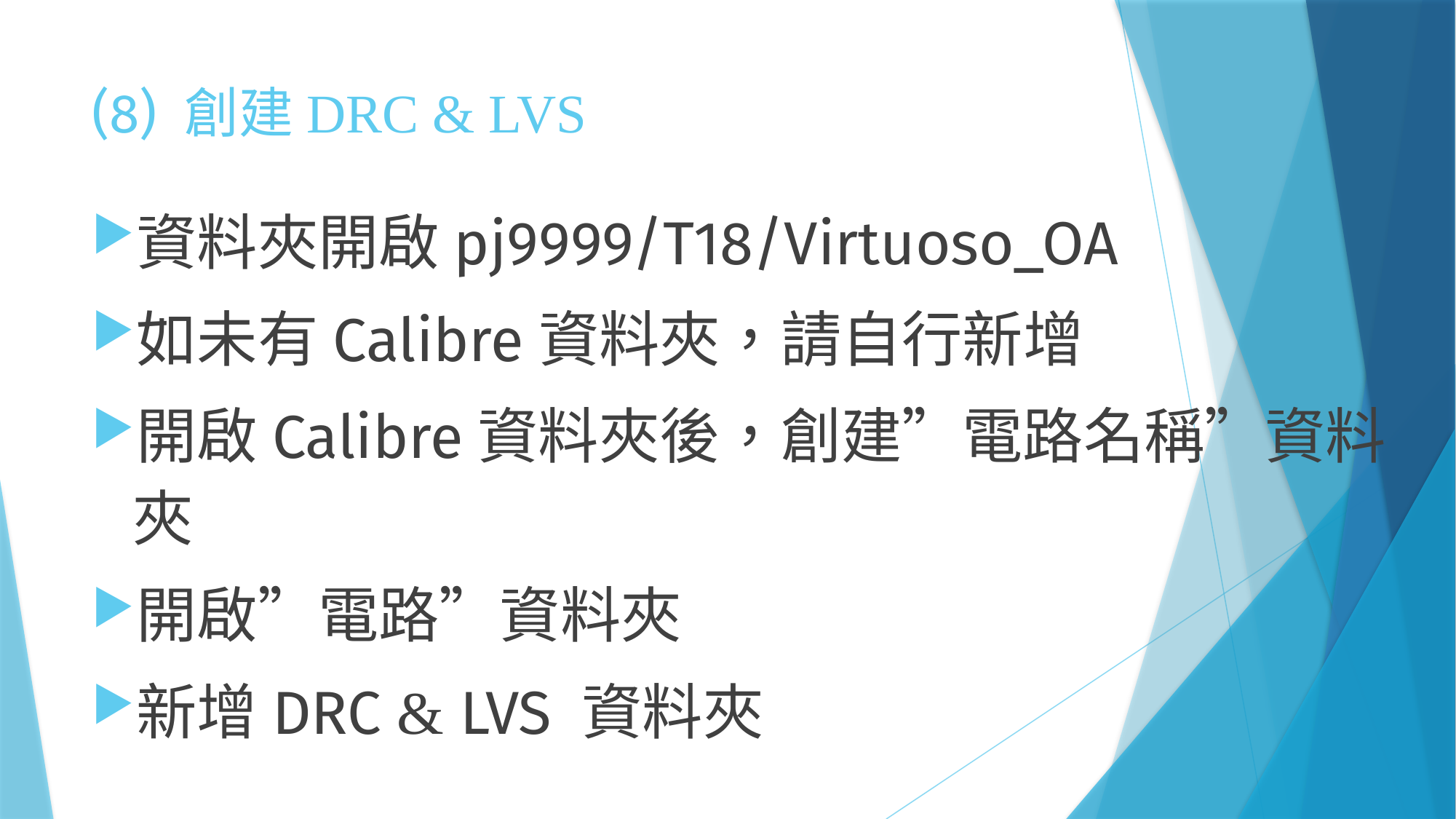

# (8) 創建DRC & LVS
資料夾開啟pj9999/T18/Virtuoso_OA
如未有Calibre資料夾，請自行新增
開啟Calibre資料夾後，創建”電路名稱”資料夾
開啟”電路”資料夾
新增DRC & LVS 資料夾